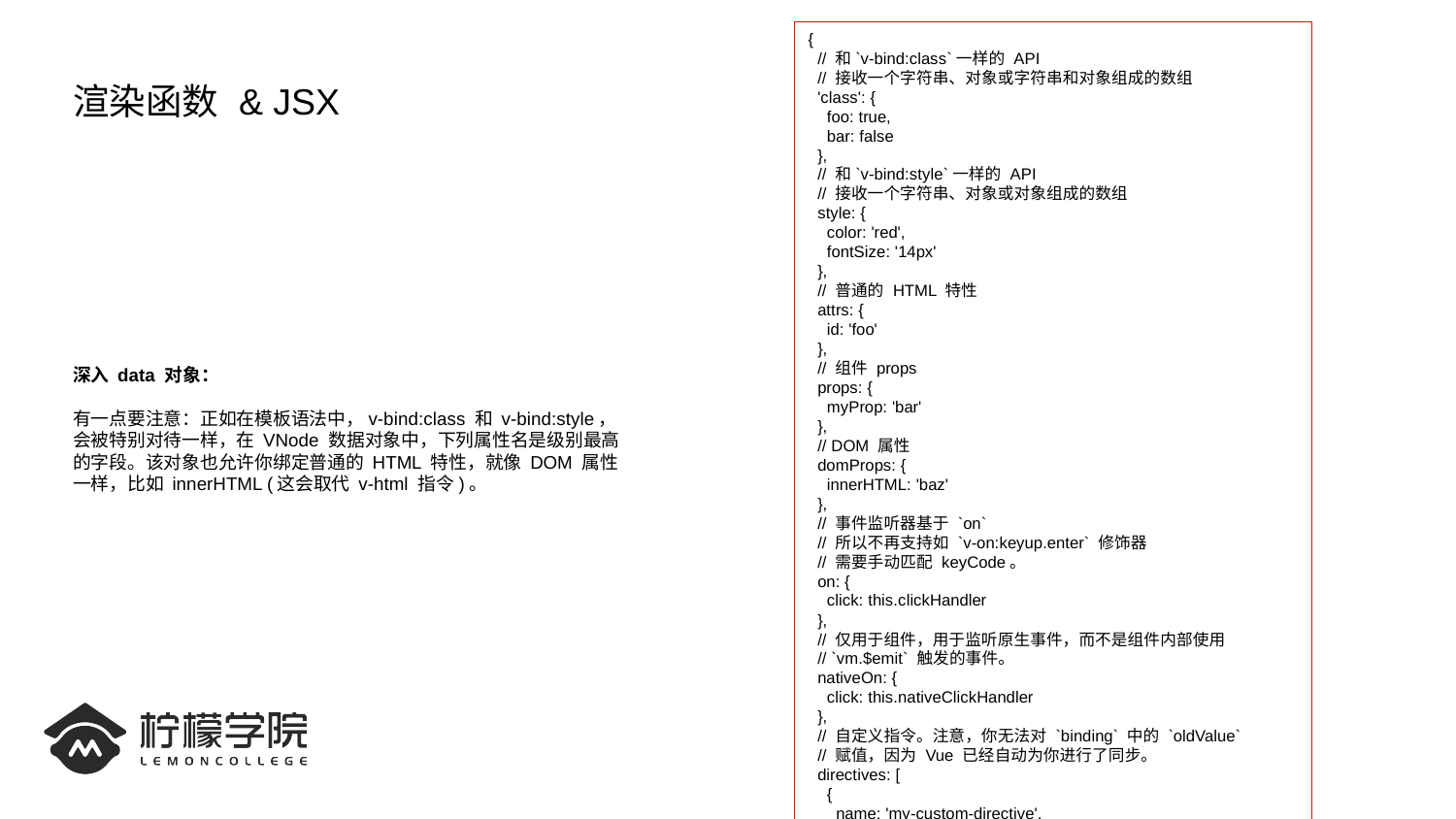

{
  // 和`v-bind:class`一样的 API
  // 接收一个字符串、对象或字符串和对象组成的数组
  'class': {
    foo: true,
    bar: false
  },
  // 和`v-bind:style`一样的 API
  // 接收一个字符串、对象或对象组成的数组
  style: {
    color: 'red',
    fontSize: '14px'
  },
  // 普通的 HTML 特性
  attrs: {
    id: 'foo'
  },
  // 组件 props
  props: {
    myProp: 'bar'
  },
  // DOM 属性
  domProps: {
    innerHTML: 'baz'
  },
  // 事件监听器基于 `on`
  // 所以不再支持如 `v-on:keyup.enter` 修饰器
  // 需要手动匹配 keyCode。
  on: {
    click: this.clickHandler
  },
  // 仅用于组件，用于监听原生事件，而不是组件内部使用
  // `vm.$emit` 触发的事件。
  nativeOn: {
    click: this.nativeClickHandler
  },
  // 自定义指令。注意，你无法对 `binding` 中的 `oldValue`
  // 赋值，因为 Vue 已经自动为你进行了同步。
  directives: [
    {
      name: 'my-custom-directive',
      value: '2',
      expression: '1 + 1',
      arg: 'foo',
      modifiers: {
        bar: true
      }
    }
  ],
  // 作用域插槽格式
  // { name: props => VNode | Array<VNode> }
  scopedSlots: {
    default: props => createElement('span', props.text)
  },
  // 如果组件是其他组件的子组件，需为插槽指定名称
  slot: 'name-of-slot',
  // 其他特殊顶层属性
  key: 'myKey',
  ref: 'myRef',
  // 如果你在渲染函数中向多个元素都应用了相同的 ref 名，
  // 那么 `$refs.myRef` 会变成一个数组。
  refInFor: true
}
# 渲染函数 & JSX
深入 data 对象：

有一点要注意：正如在模板语法中，v-bind:class 和 v-bind:style，会被特别对待一样，在 VNode 数据对象中，下列属性名是级别最高的字段。该对象也允许你绑定普通的 HTML 特性，就像 DOM 属性一样，比如 innerHTML (这会取代 v-html 指令)。